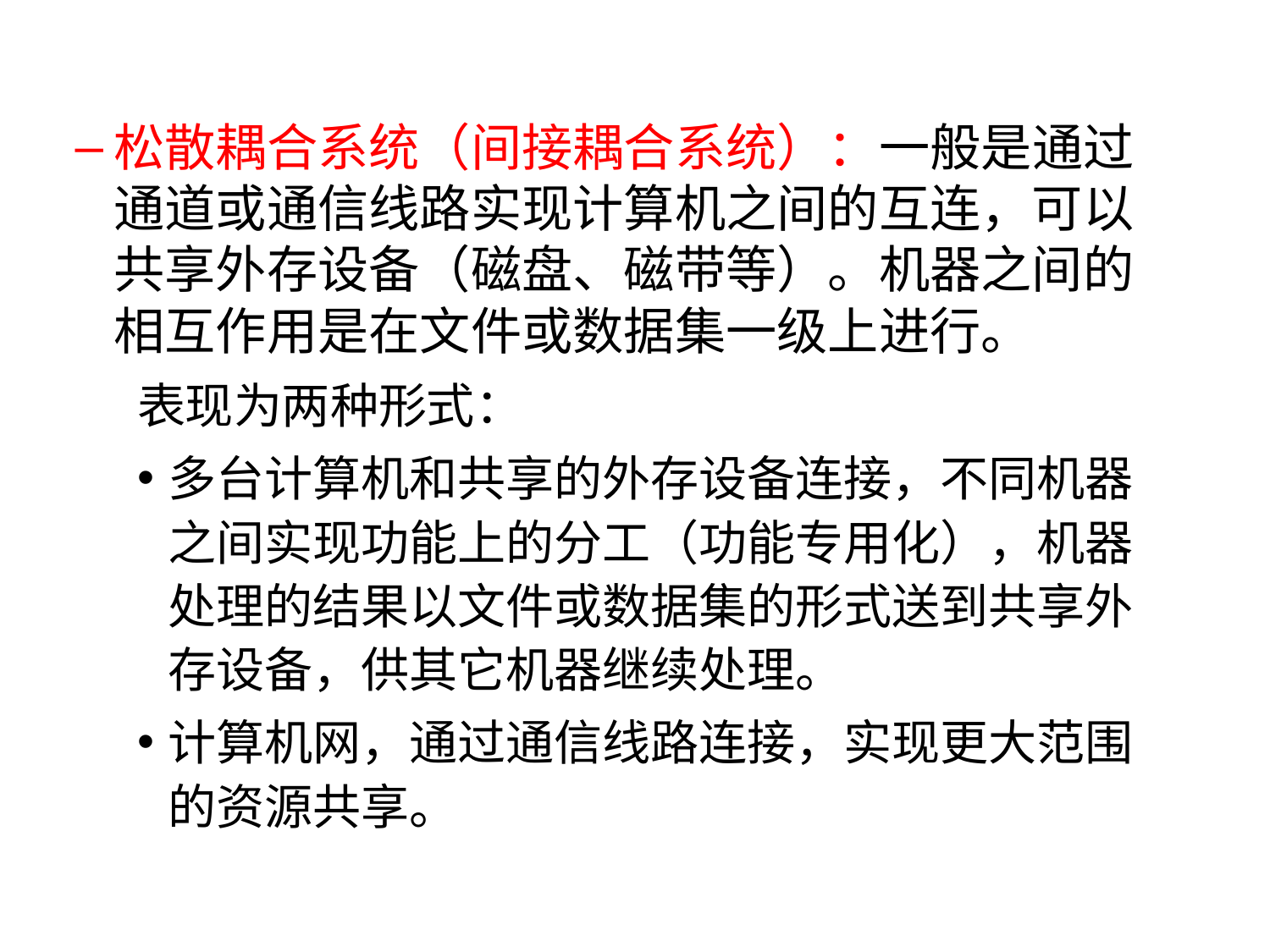

松散耦合系统（间接耦合系统）：一般是通过通道或通信线路实现计算机之间的互连，可以共享外存设备（磁盘、磁带等）。机器之间的相互作用是在文件或数据集一级上进行。
表现为两种形式：
多台计算机和共享的外存设备连接，不同机器之间实现功能上的分工（功能专用化），机器处理的结果以文件或数据集的形式送到共享外存设备，供其它机器继续处理。
计算机网，通过通信线路连接，实现更大范围的资源共享。